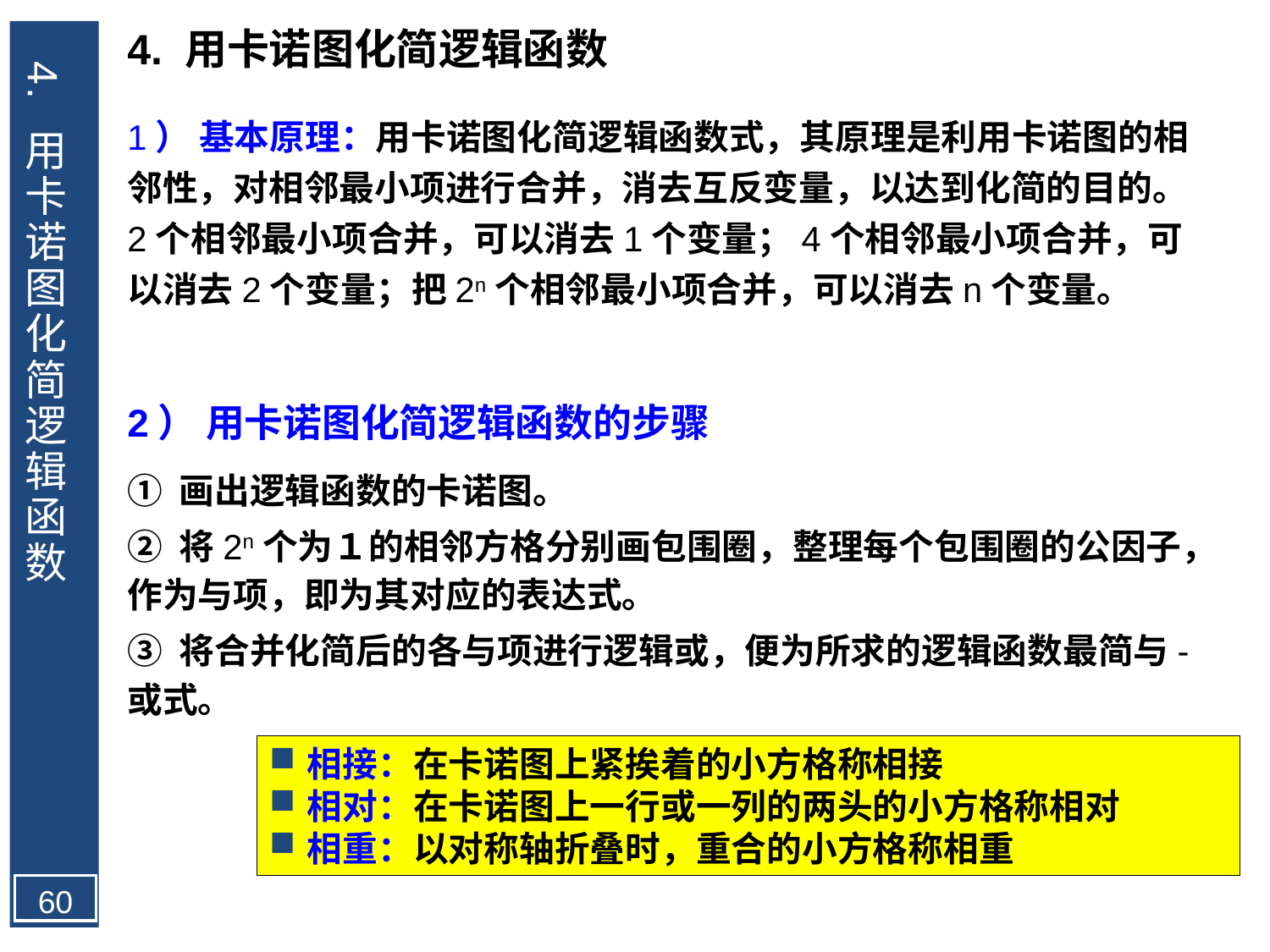

4. 用卡诺图化简逻辑函数
4. 用卡诺图化简逻辑函数
1） 基本原理：用卡诺图化简逻辑函数式，其原理是利用卡诺图的相邻性，对相邻最小项进行合并，消去互反变量，以达到化简的目的。2个相邻最小项合并，可以消去1个变量；4个相邻最小项合并，可以消去2个变量；把2n个相邻最小项合并，可以消去n个变量。
2） 用卡诺图化简逻辑函数的步骤
① 画出逻辑函数的卡诺图。
② 将2n个为１的相邻方格分别画包围圈，整理每个包围圈的公因子，作为与项，即为其对应的表达式。
③ 将合并化简后的各与项进行逻辑或，便为所求的逻辑函数最简与-或式。
相接：在卡诺图上紧挨着的小方格称相接
相对：在卡诺图上一行或一列的两头的小方格称相对
相重：以对称轴折叠时，重合的小方格称相重
60